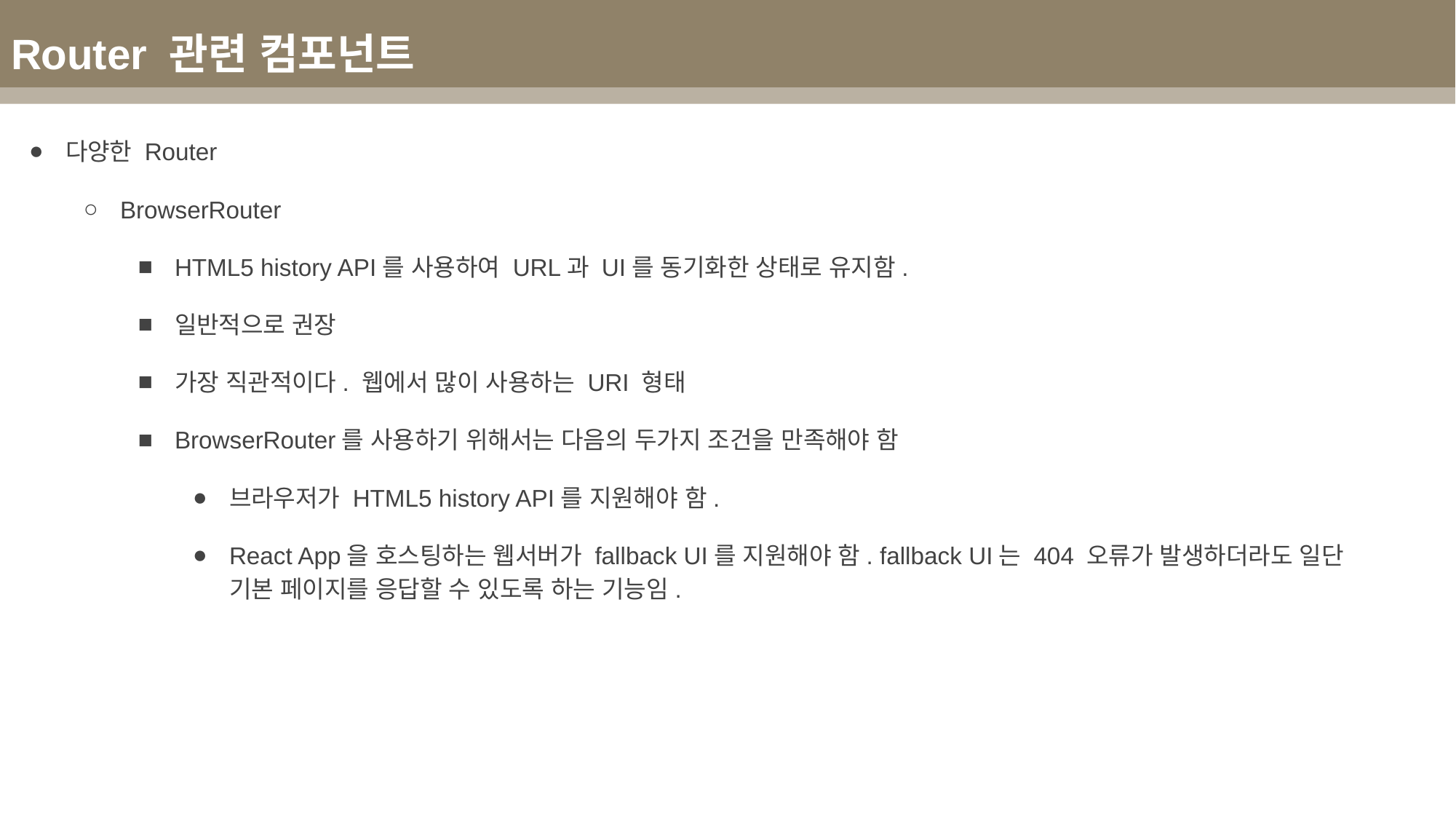

Router 관련 컴포넌트
다양한 Router
BrowserRouter
HTML5 history API를 사용하여 URL과 UI를 동기화한 상태로 유지함.
일반적으로 권장
가장 직관적이다. 웹에서 많이 사용하는 URI 형태
BrowserRouter를 사용하기 위해서는 다음의 두가지 조건을 만족해야 함
브라우저가 HTML5 history API를 지원해야 함.
React App을 호스팅하는 웹서버가 fallback UI를 지원해야 함. fallback UI는 404 오류가 발생하더라도 일단 기본 페이지를 응답할 수 있도록 하는 기능임.